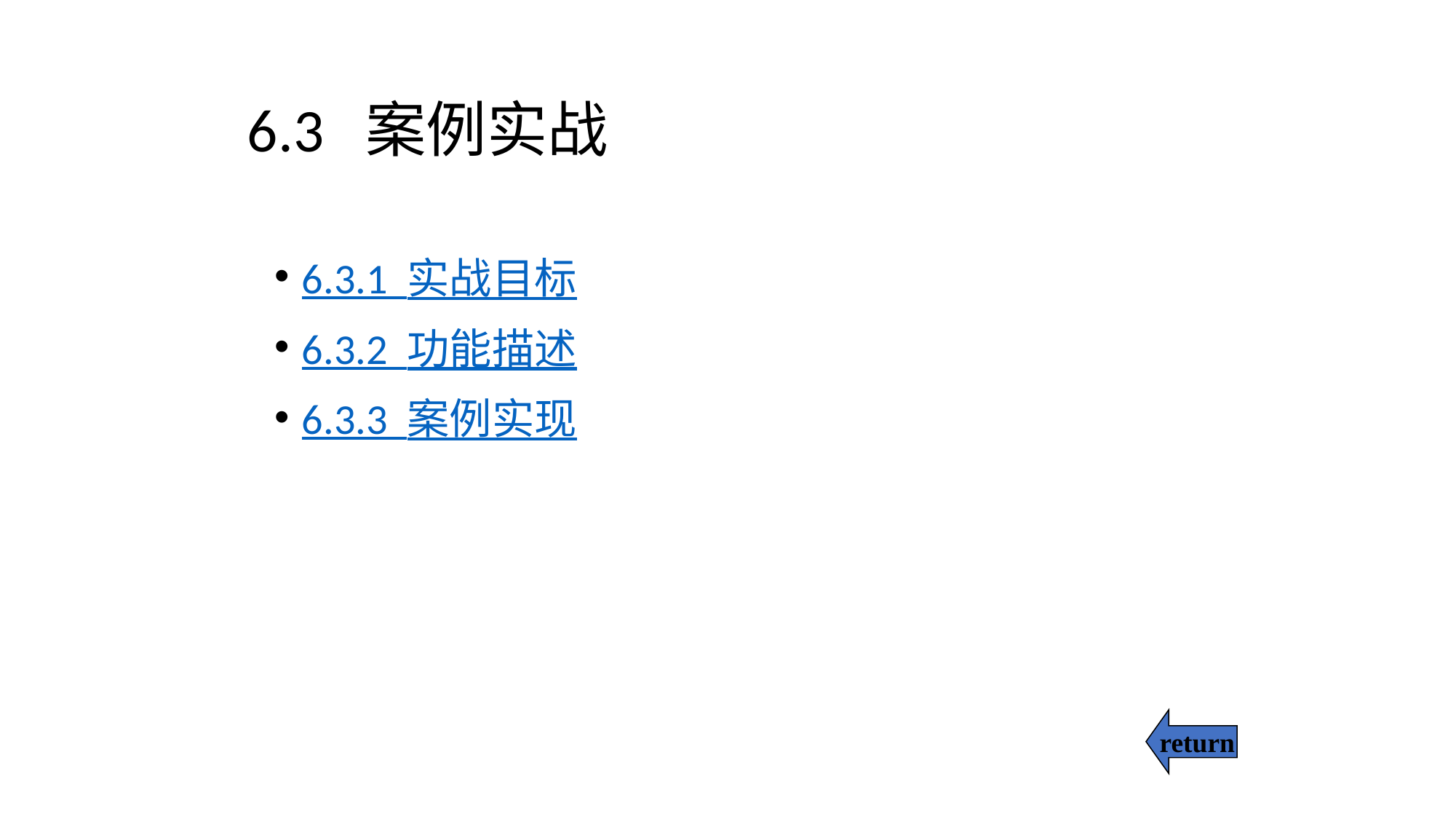

# 6.3  案例实战
6.3.1  实战目标
6.3.2  功能描述
6.3.3  案例实现
return